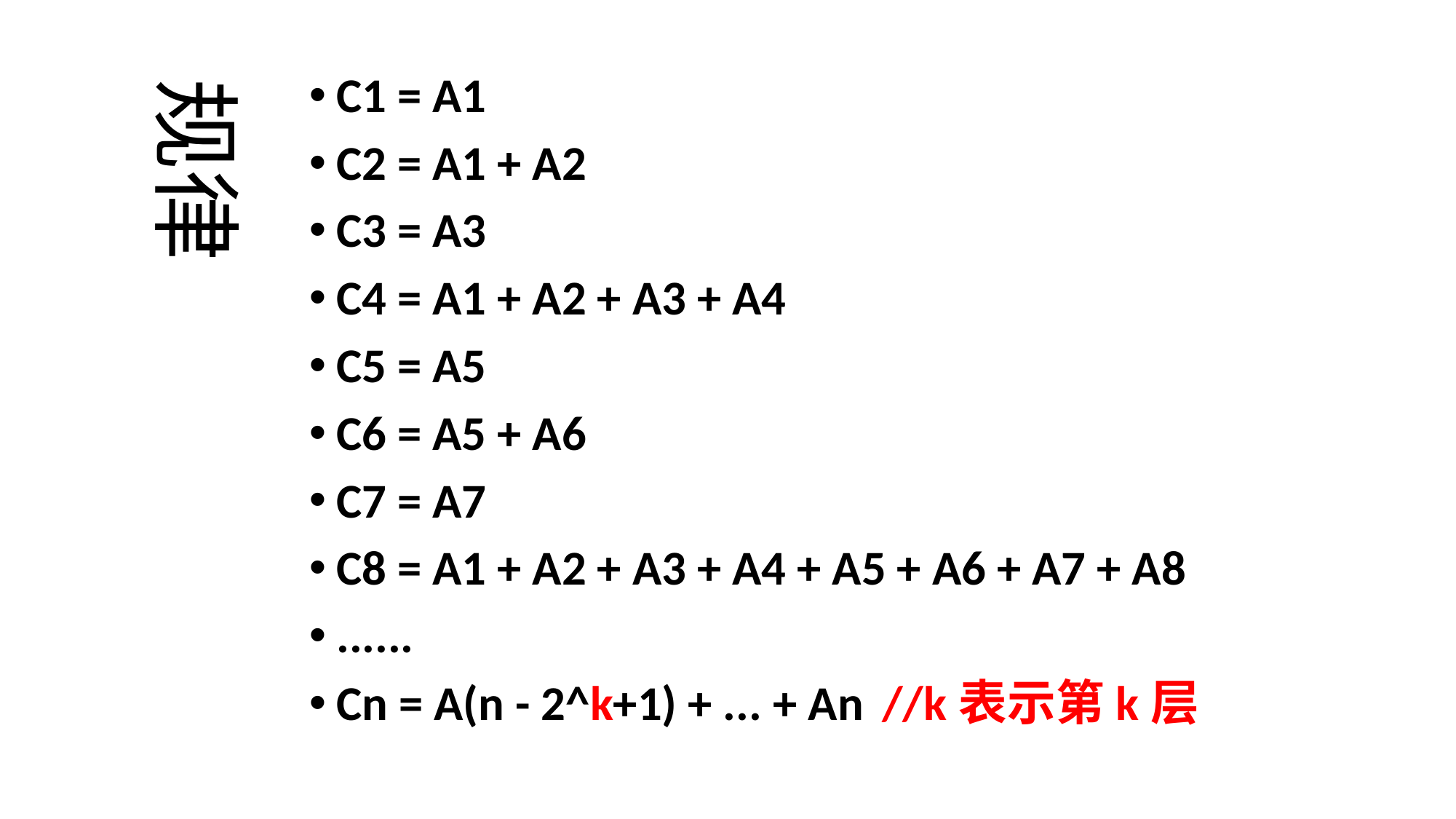

C1 = A1
C2 = A1 + A2
C3 = A3
C4 = A1 + A2 + A3 + A4
C5 = A5
C6 = A5 + A6
C7 = A7
C8 = A1 + A2 + A3 + A4 + A5 + A6 + A7 + A8
......
Cn = A(n - 2^k+1) + ... + An	//k表示第k层
规律